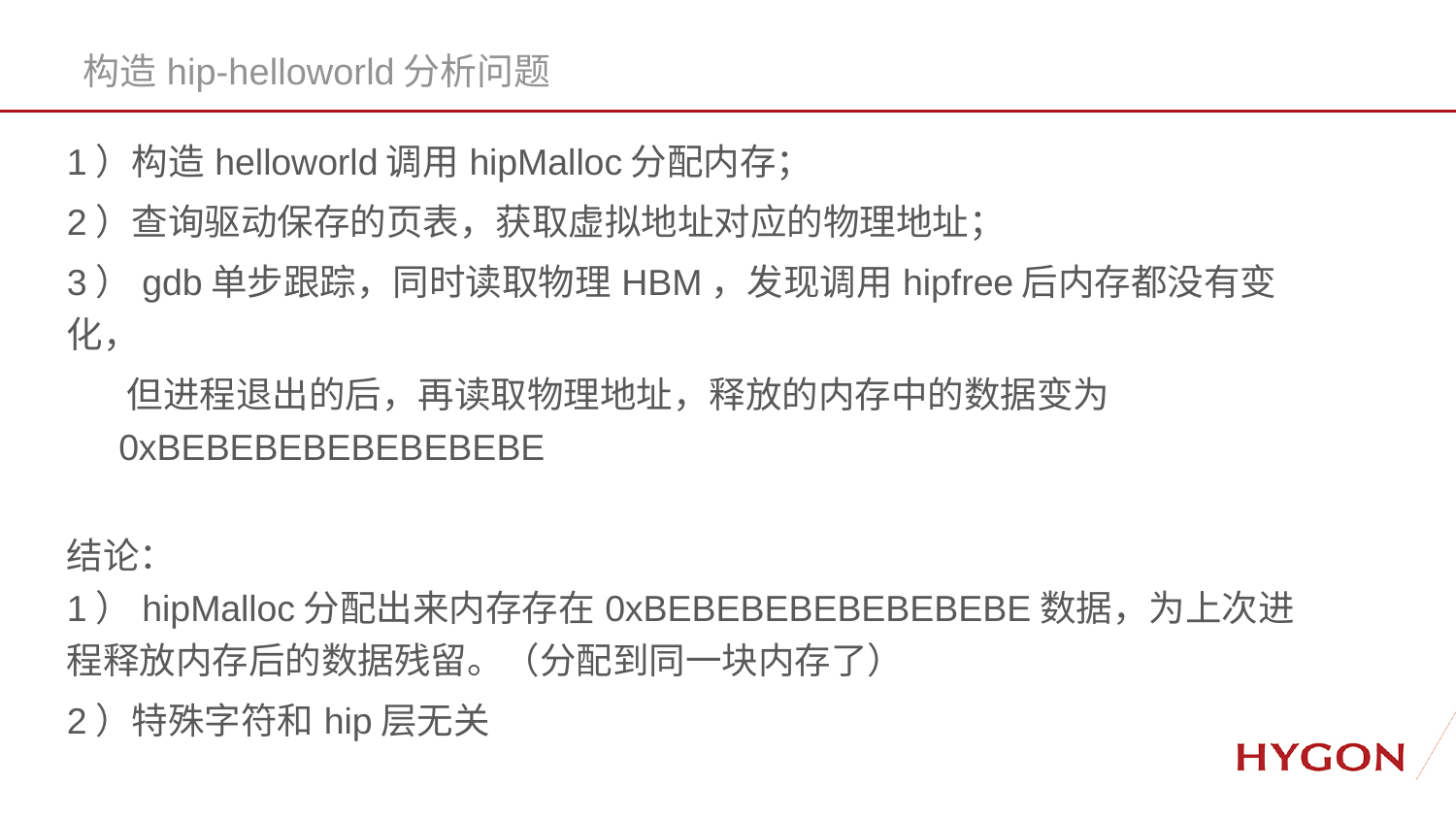

构造hip-helloworld分析问题
1）构造helloworld调用hipMalloc分配内存；
2）查询驱动保存的页表，获取虚拟地址对应的物理地址；
3）gdb单步跟踪，同时读取物理HBM，发现调用hipfree后内存都没有变化，
      但进程退出的后，再读取物理地址，释放的内存中的数据变为
     0xBEBEBEBEBEBEBEBE

结论：
1）hipMalloc分配出来内存存在0xBEBEBEBEBEBEBEBE数据，为上次进程释放内存后的数据残留。（分配到同一块内存了）
2）特殊字符和hip层无关